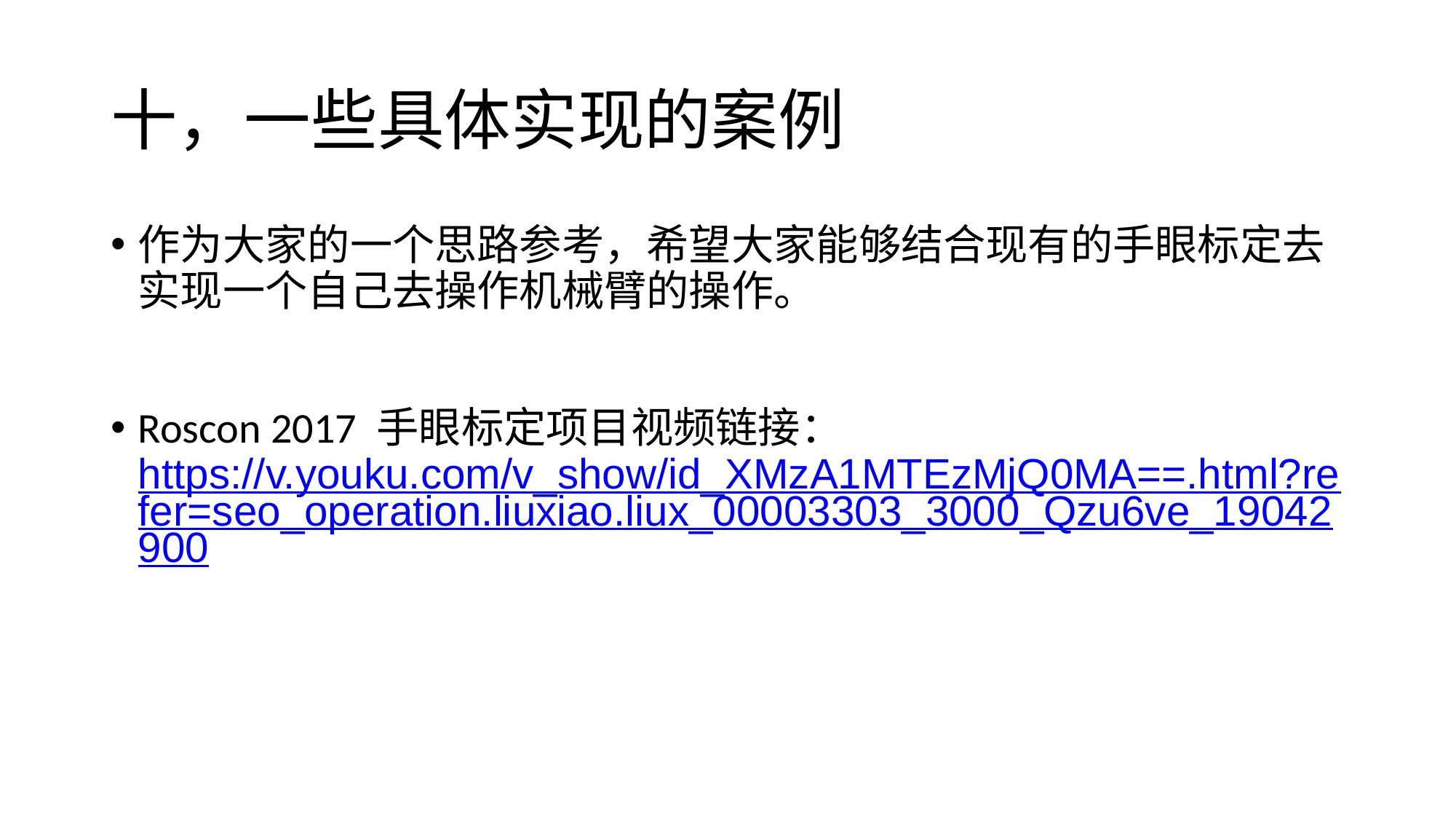

十，一些具体实现的案例
作为大家的一个思路参考，希望大家能够结合现有的手眼标定去实现一个自己去操作机械臂的操作。

Roscon 2017 手眼标定项目视频链接：https://v.youku.com/v_show/id_XMzA1MTEzMjQ0MA==.html?refer=seo_operation.liuxiao.liux_00003303_3000_Qzu6ve_19042900